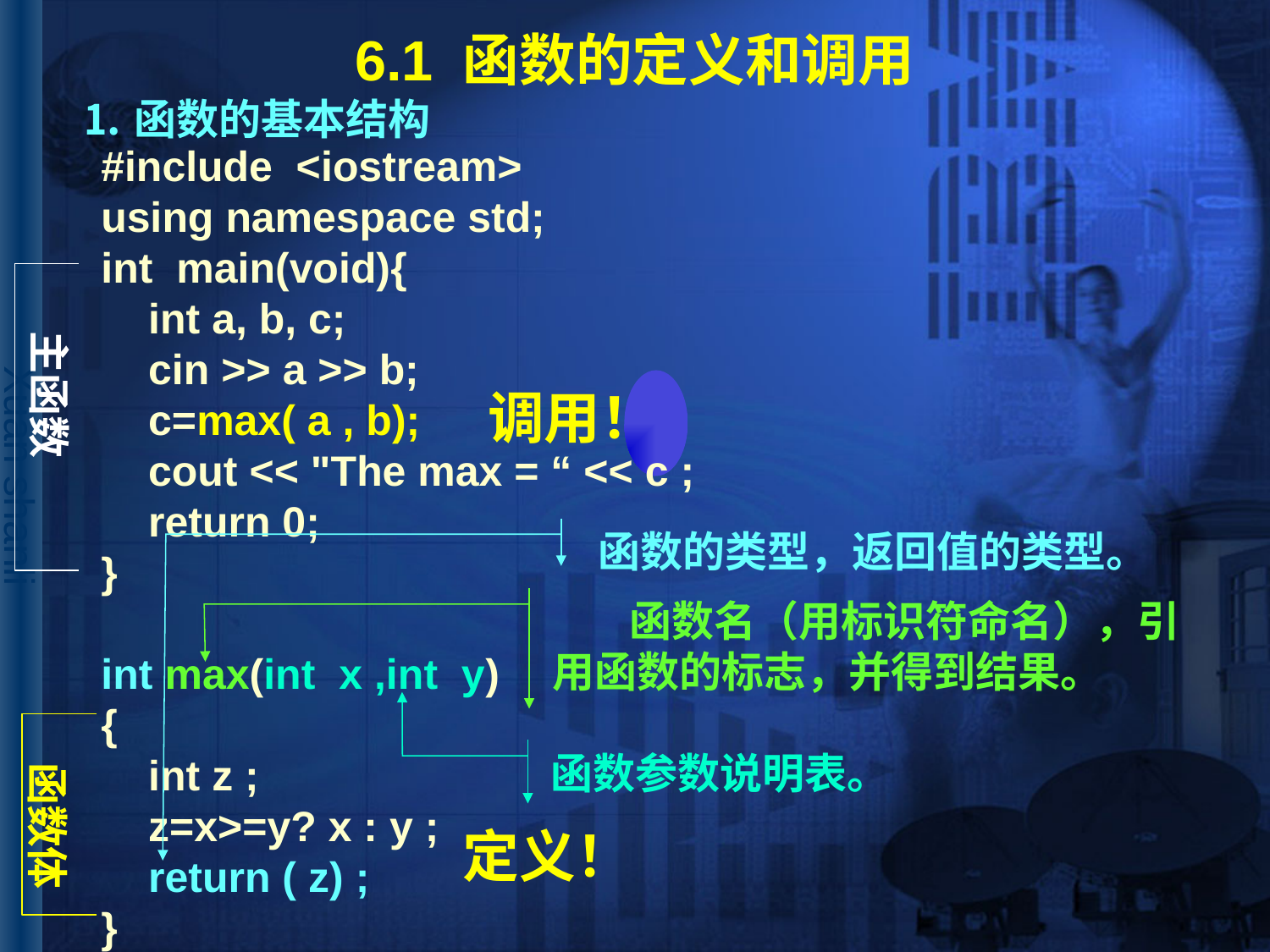

# 6.1 函数的定义和调用
      ⒈函数的基本结构
#include  <iostream>
using namespace std;
int  main(void){
    int a, b, c;
    cin >> a >> b;
    c=max( a , b);
    cout << "The max = “ << c ;
    return 0;
}

int max(int  x ,int  y)
{
    int z ;
    z=x>=y? x : y ;
    return ( z) ;
}

主函数
调用！
函数的类型，返回值的类型。
       函数名（用标识符命名），引用函数的标志，并得到结果。

函数参数说明表。
函数体
定义！